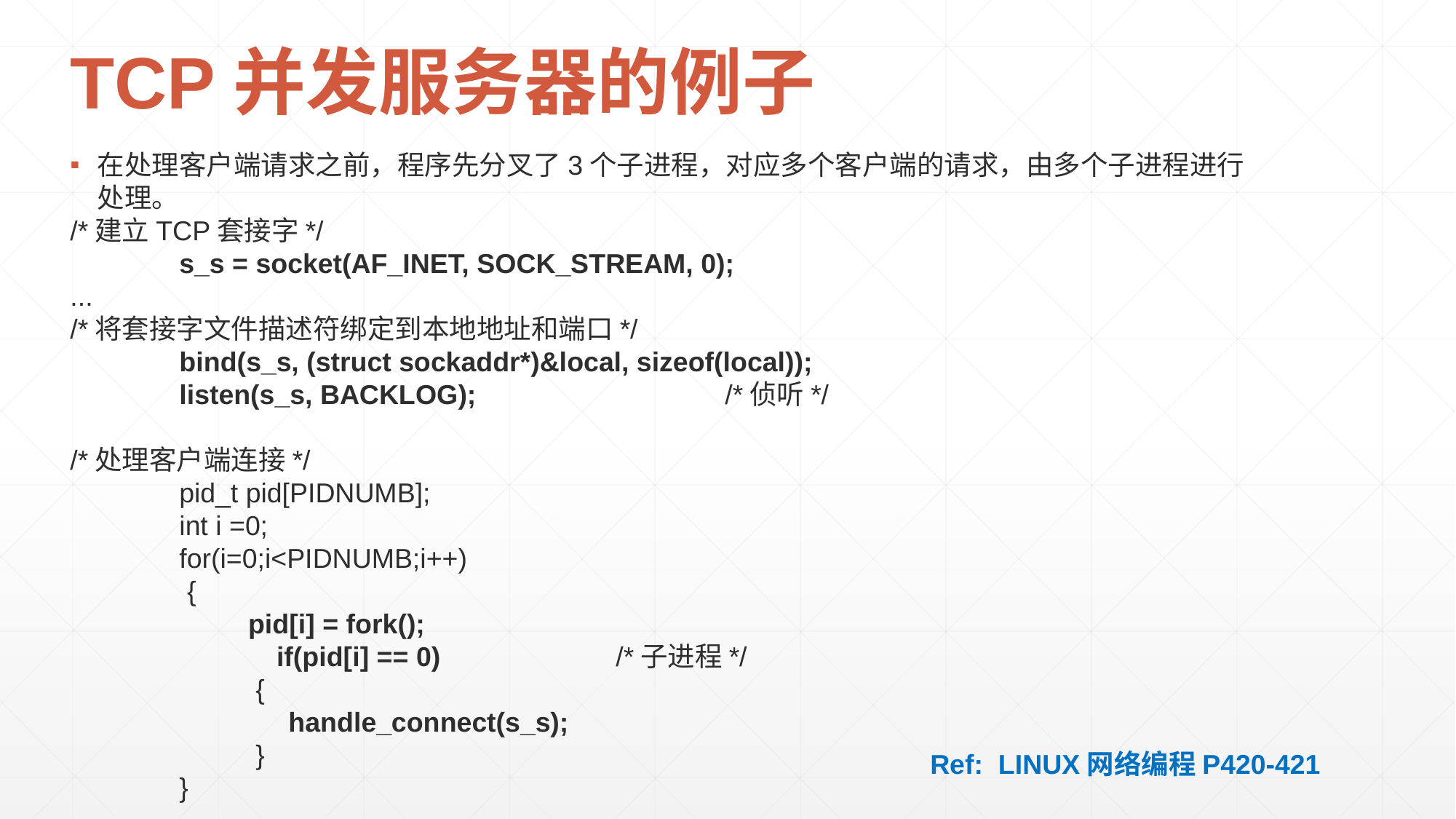

# TCP并发服务器的例子
在处理客户端请求之前，程序先分叉了3个子进程，对应多个客户端的请求，由多个子进程进行处理。
/*建立TCP套接字*/
	s_s = socket(AF_INET, SOCK_STREAM, 0);
...
/*将套接字文件描述符绑定到本地地址和端口*/
	bind(s_s, (struct sockaddr*)&local, sizeof(local));
	listen(s_s, BACKLOG);			/*侦听*/

/*处理客户端连接*/
	pid_t pid[PIDNUMB];
	int i =0;
	for(i=0;i<PIDNUMB;i++)
	 {
	         pid[i] = fork();
                           if(pid[i] == 0)		/*子进程*/
 	          {
 		handle_connect(s_s);
 	          }
 	}
Ref:  LINUX网络编程P420-421